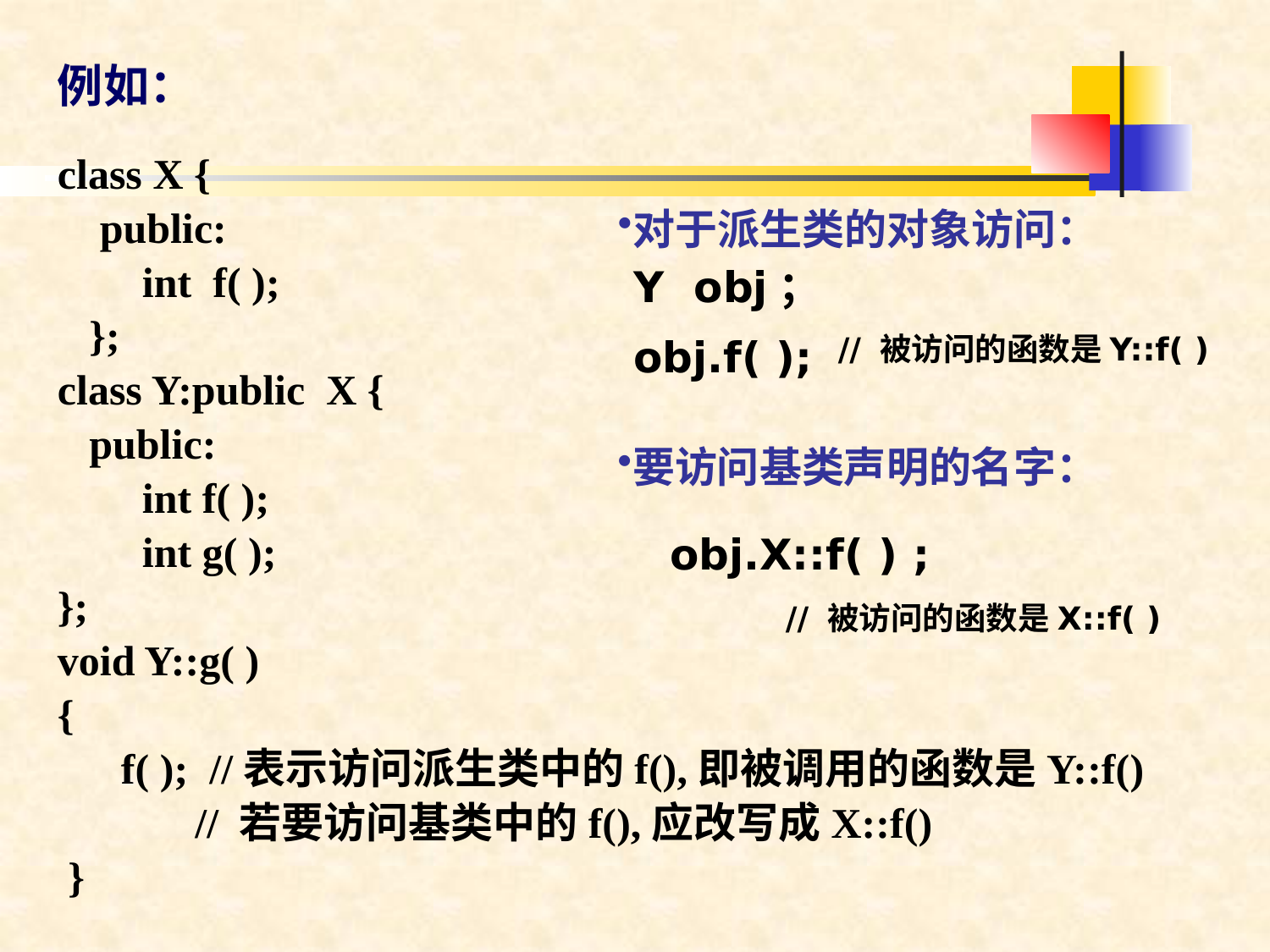

例如：
class X {
    public:
        int  f( );
   };
class Y:public  X {
   public:
        int f( );
        int g( );
};
void Y::g( )
{
      f( );  //表示访问派生类中的f(),即被调用的函数是Y::f()
             // 若要访问基类中的f(),应改写成X::f()
 }

对于派生类的对象访问：
Y  obj；
obj.f( );
// 被访问的函数是Y::f( )
要访问基类声明的名字：
 obj.X::f( ) ;
// 被访问的函数是X::f( )